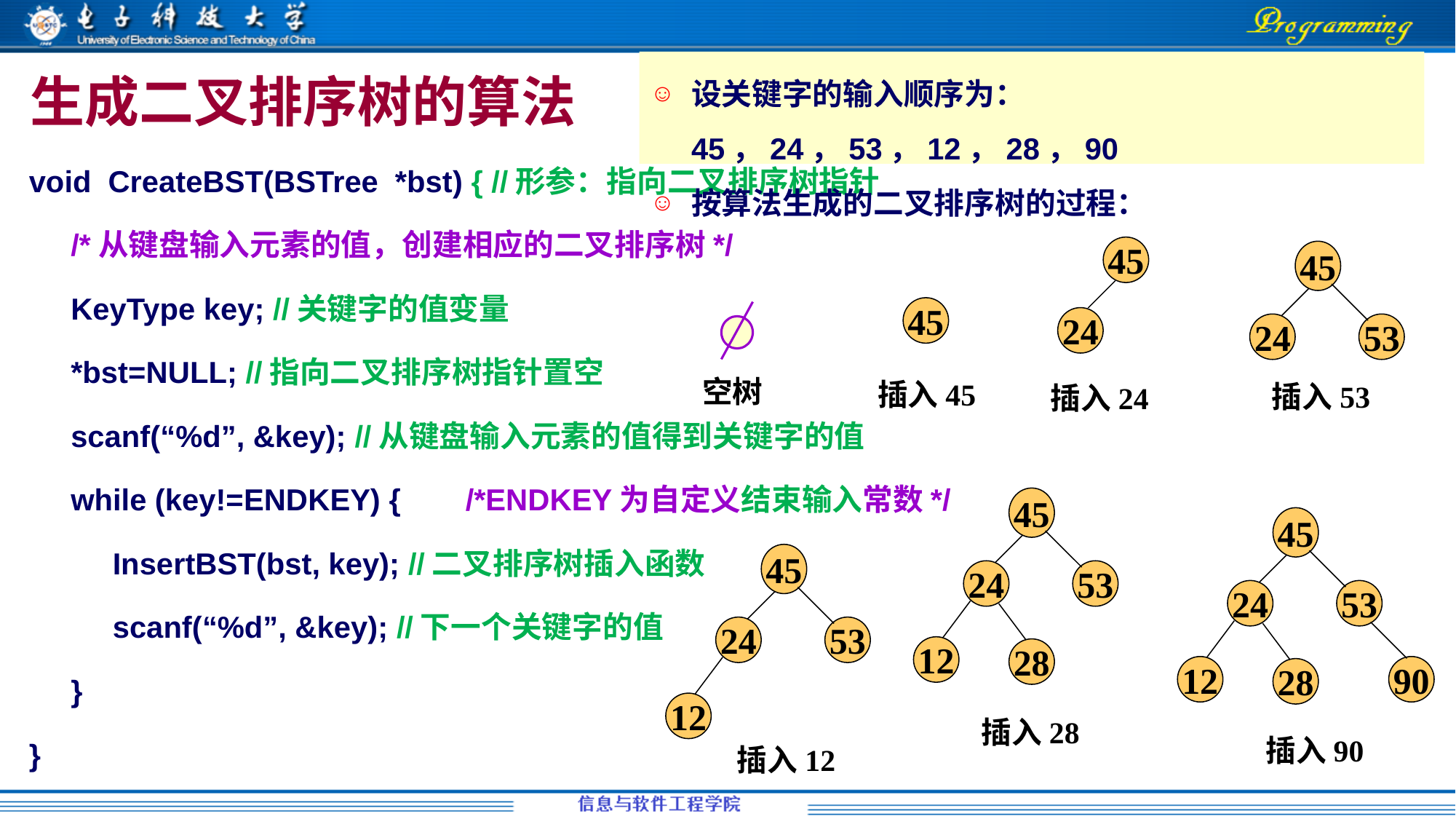

设关键字的输入顺序为：45，24，53，12，28，90
按算法生成的二叉排序树的过程：
# 生成二叉排序树的算法
void  CreateBST(BSTree  *bst) { //形参：指向二叉排序树指针
     /*从键盘输入元素的值，创建相应的二叉排序树*/
     KeyType key; //关键字的值变量
     *bst=NULL; //指向二叉排序树指针置空
     scanf(“%d”, &key); //从键盘输入元素的值得到关键字的值
     while (key!=ENDKEY) {	/*ENDKEY为自定义结束输入常数*/
          InsertBST(bst, key); //二叉排序树插入函数
          scanf(“%d”, &key); //下一个关键字的值
     }
}
45

24
插入24
45

24
53
插入53
45
插入45

空树
45

24
53

12
28
插入28
45

24
53

12
90
28
插入90
45

24
53

12
插入12